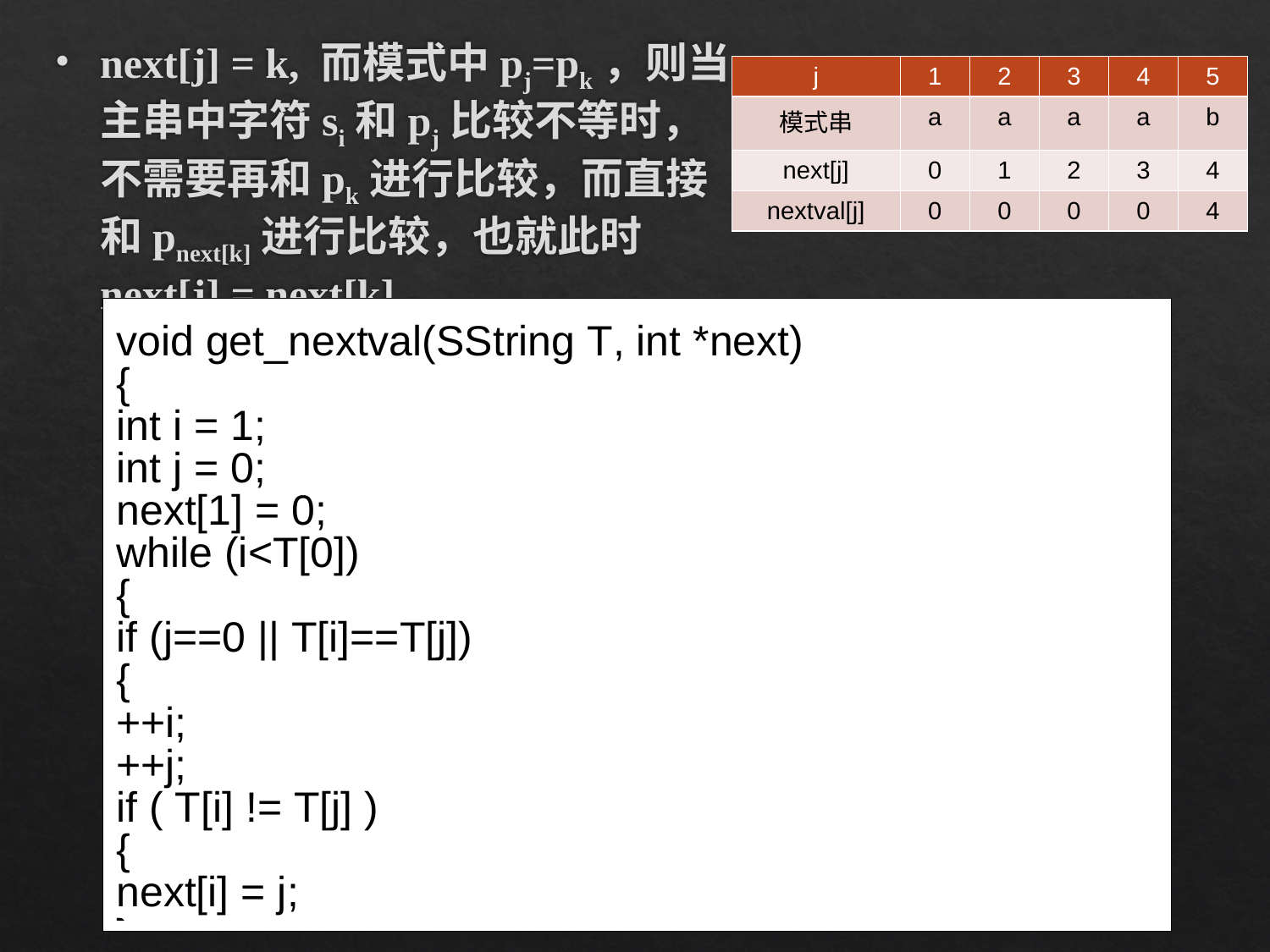

# next[j] = k, 而模式中pj=pk，则当主串中字符si和pj比较不等时，不需要再和pk进行比较，而直接和pnext[k]进行比较，也就此时next[j] = next[k]。
| j | 1 | 2 | 3 | 4 | 5 |
| --- | --- | --- | --- | --- | --- |
| 模式串 | a | a | a | a | b |
| next[j] | 0 | 1 | 2 | 3 | 4 |
| nextval[j] | 0 | 0 | 0 | 0 | 4 |